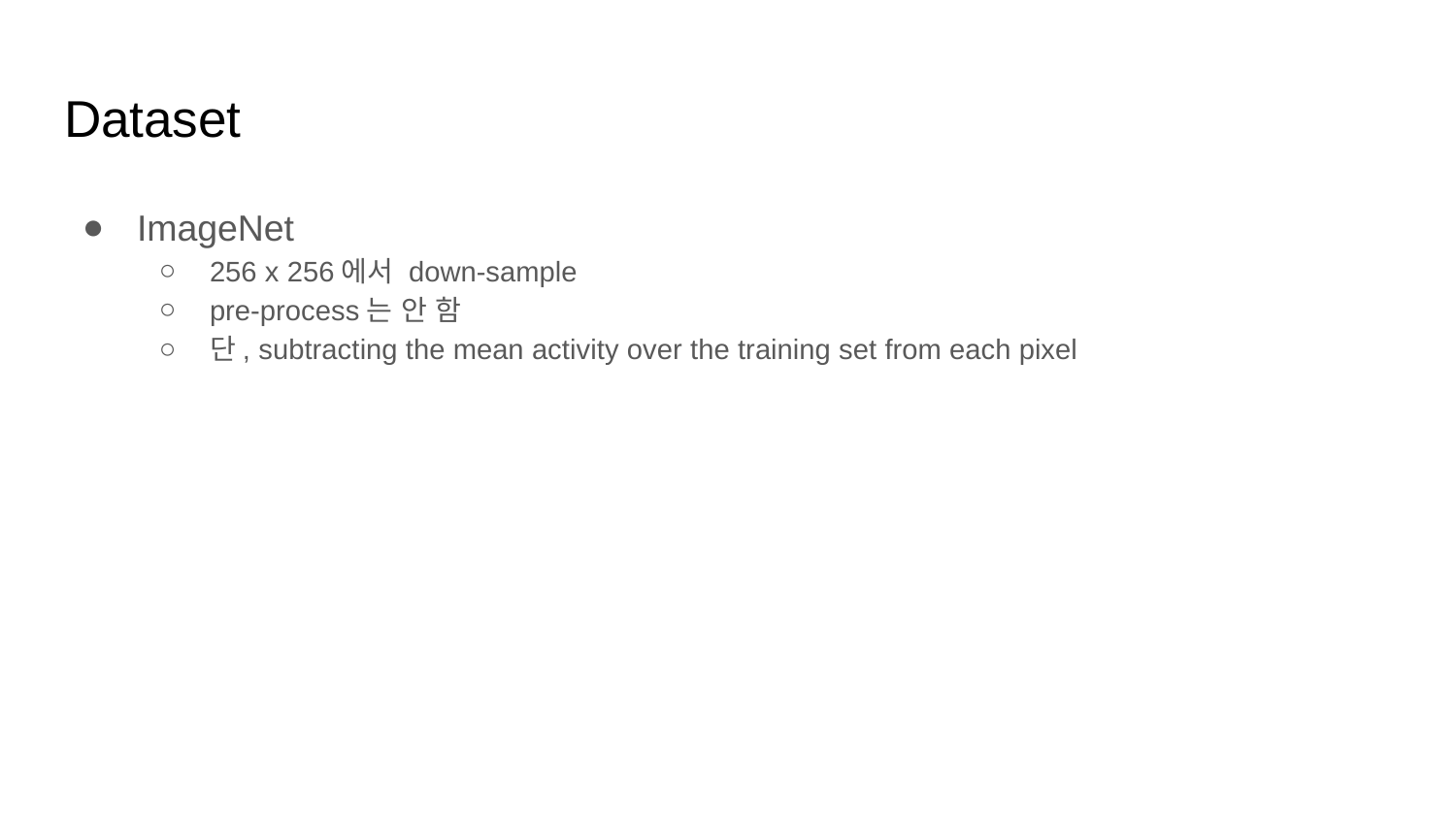

# Dataset
ImageNet
256 x 256에서 down-sample
pre-process는 안 함
단, subtracting the mean activity over the training set from each pixel